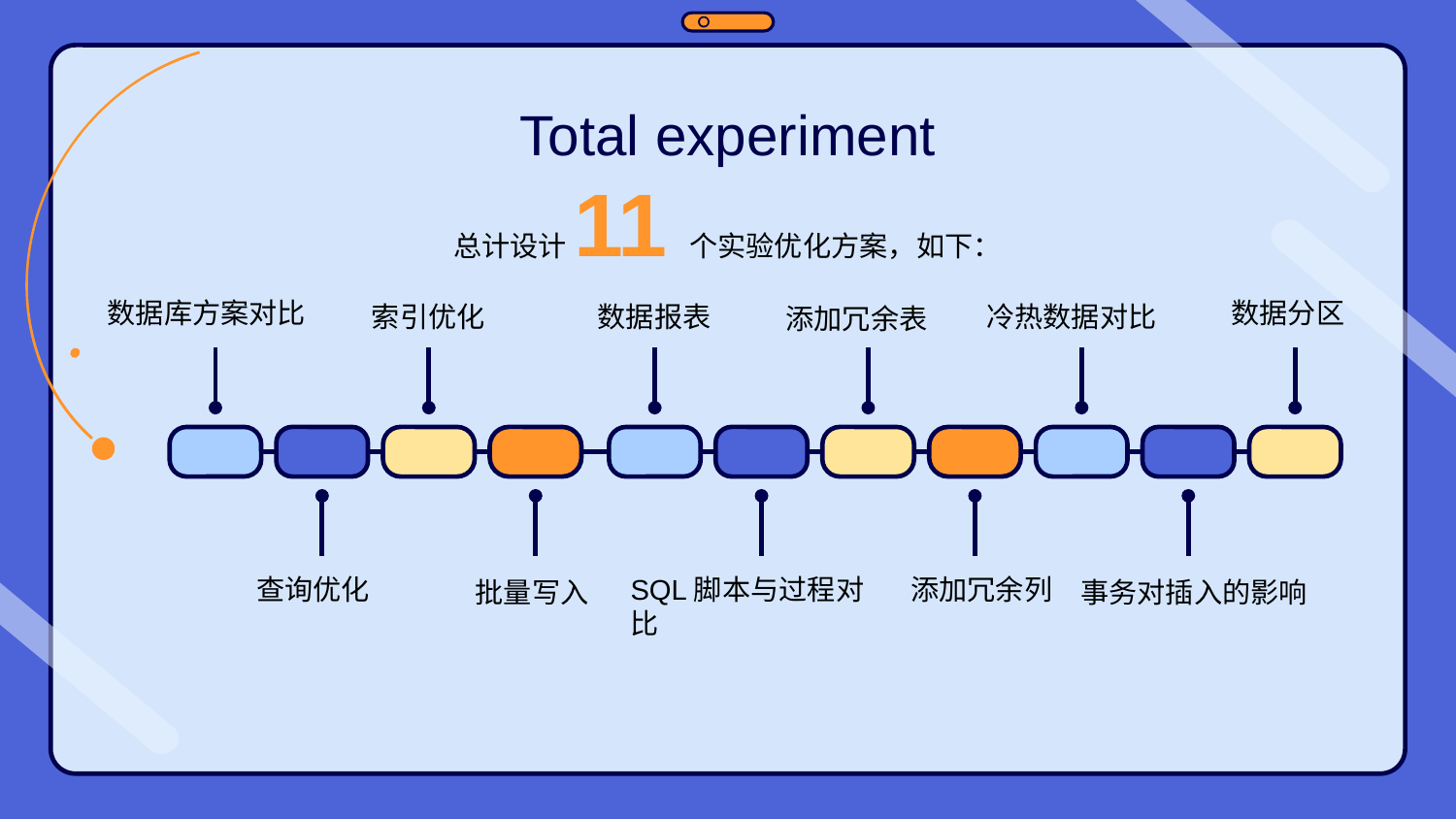

# Total experiment
总计设计11个实验优化方案，如下：
数据库方案对比
数据分区
索引优化
数据报表
冷热数据对比
添加冗余表

查询优化
SQL脚本与过程对比
添加冗余列
事务对插入的影响
批量写入